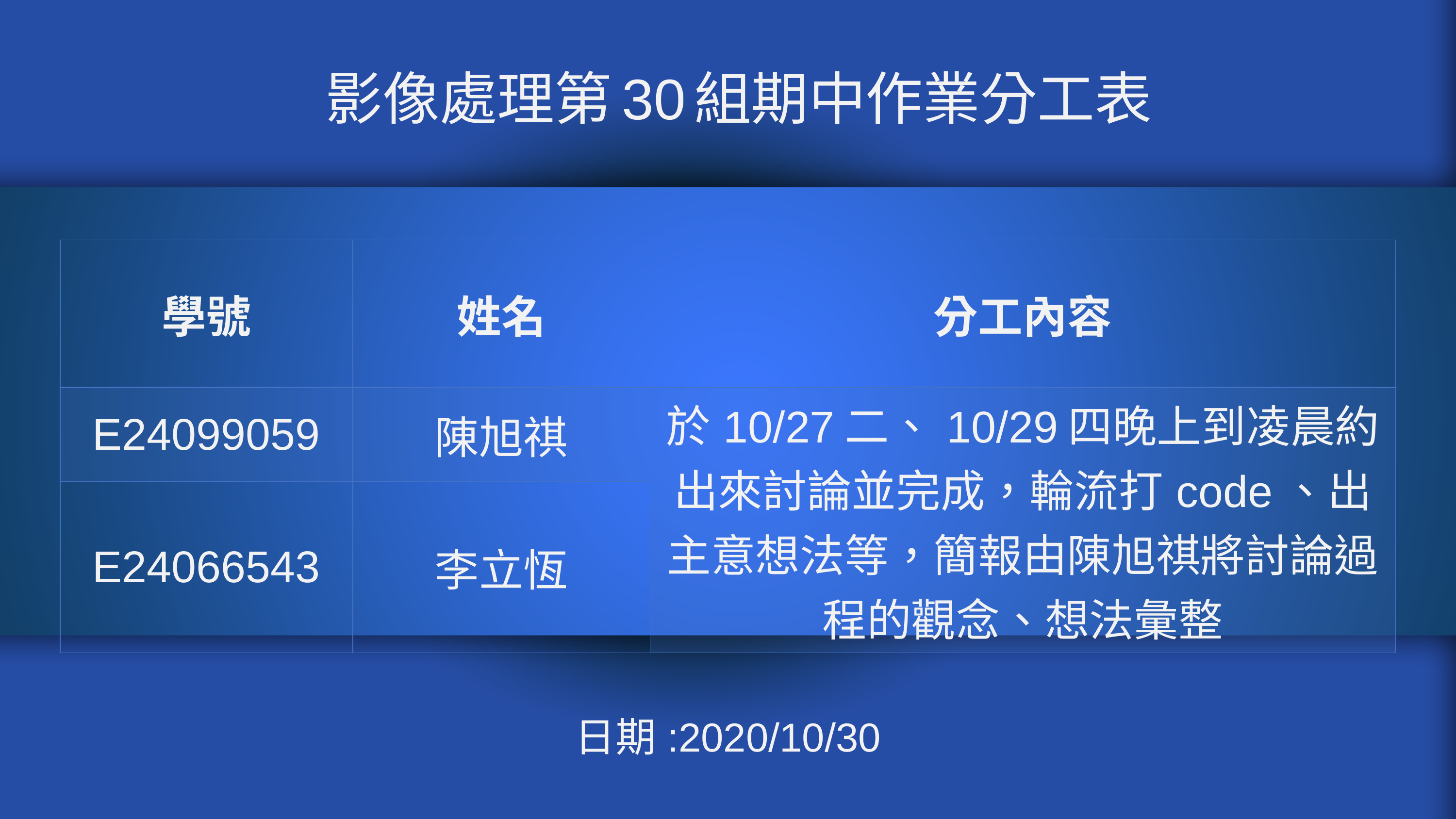

# 影像處理第30組期中作業分工表
| 學號 | 姓名 | 分工內容 |
| --- | --- | --- |
| E24099059 | 陳旭祺 | 於10/27二、10/29四晚上到凌晨約出來討論並完成，輪流打code、出主意想法等，簡報由陳旭祺將討論過程的觀念、想法彙整 |
| E24066543 | 李立恆 |  |
日期:2020/10/30